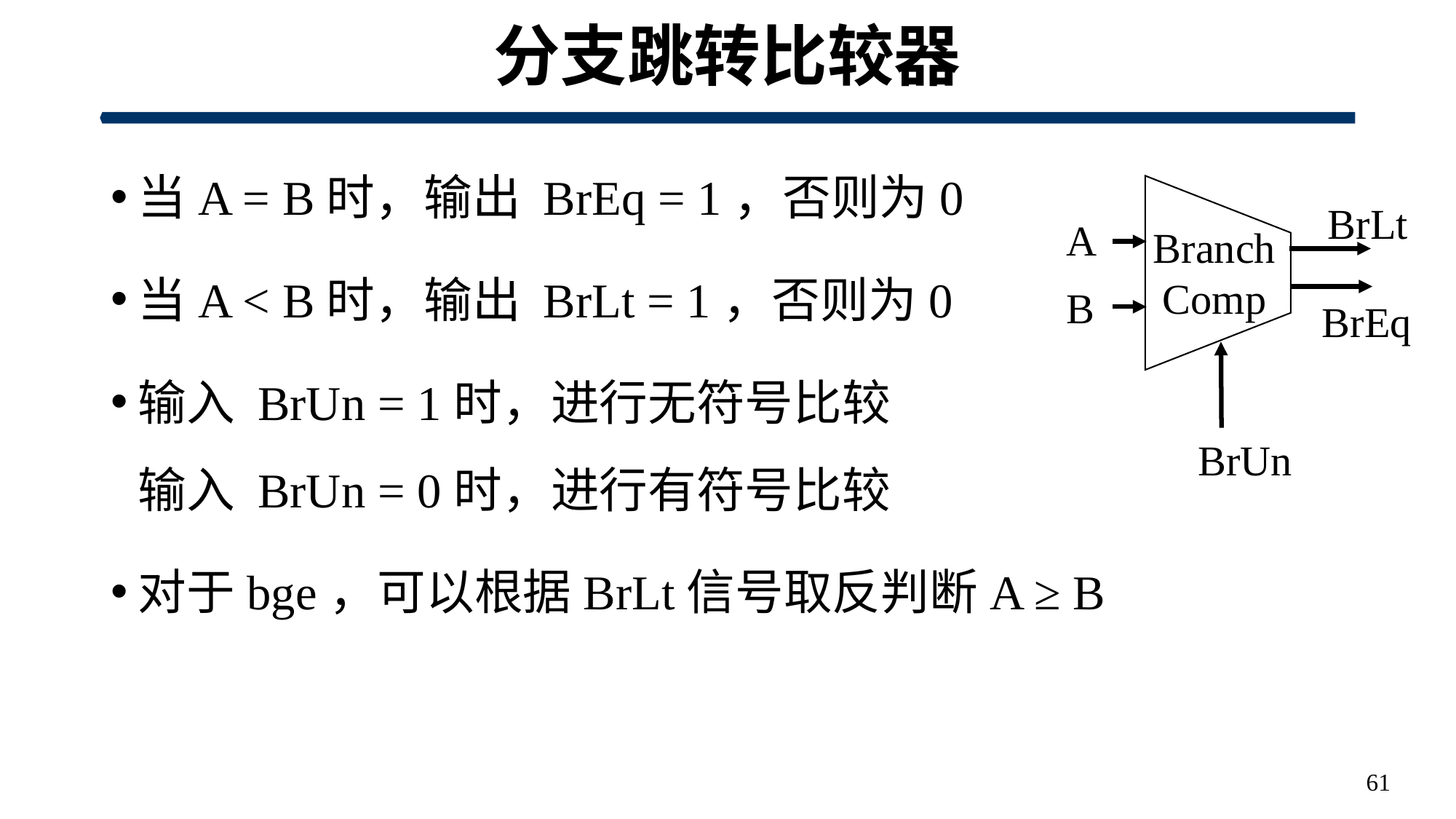

# 分支跳转比较器
当A = B时，输出 BrEq = 1，否则为0
当A < B时，输出 BrLt = 1，否则为0
输入 BrUn = 1时，进行无符号比较
输入 BrUn = 0时，进行有符号比较
对于bge，可以根据BrLt信号取反判断A ≥ B

Branch
Comp

BrLt
A
B
BrEq
BrUn
61